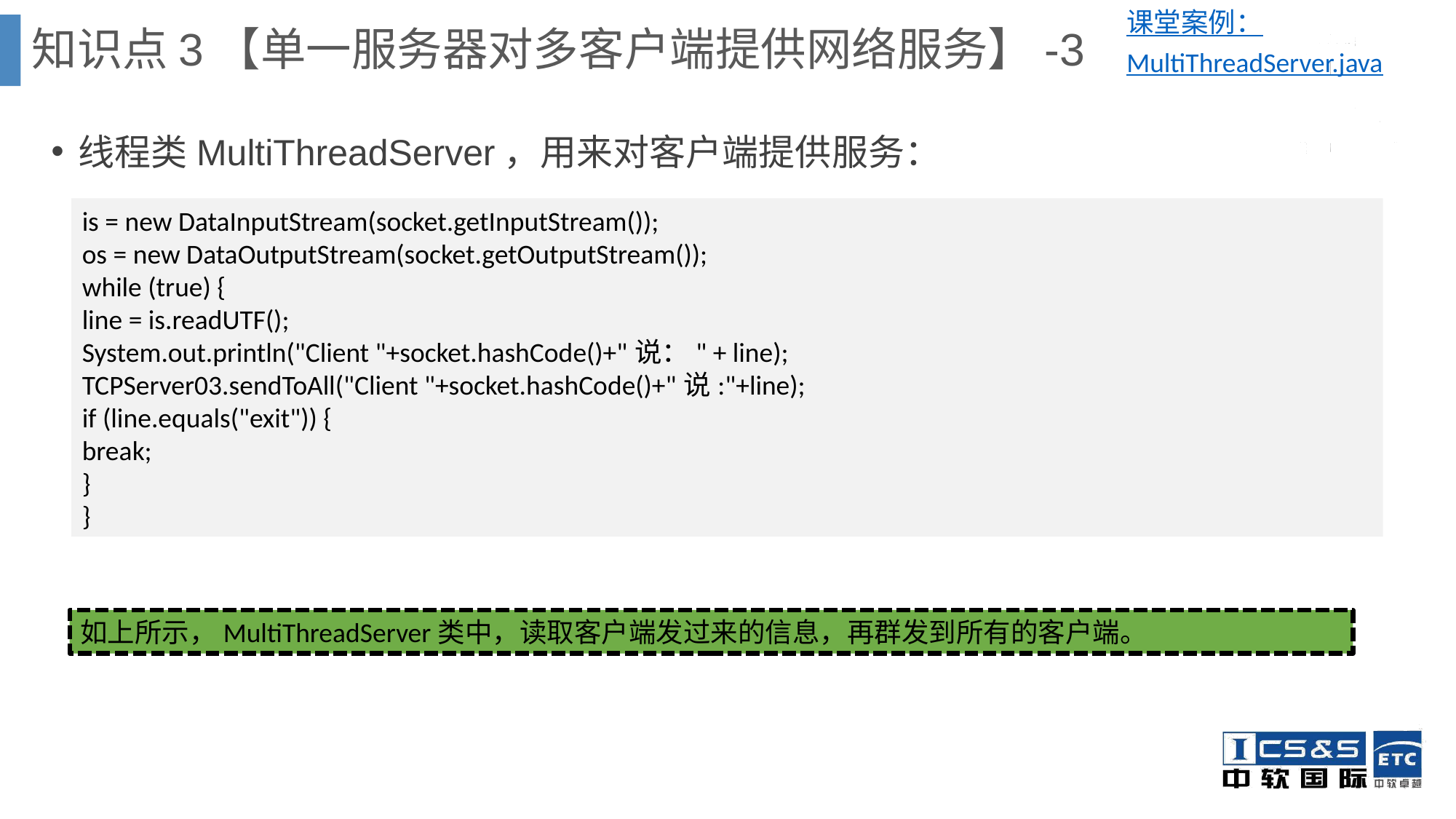

课堂案例：MultiThreadServer.java
知识点3【单一服务器对多客户端提供网络服务】-3
线程类MultiThreadServer，用来对客户端提供服务：
is = new DataInputStream(socket.getInputStream());
os = new DataOutputStream(socket.getOutputStream());
while (true) {
line = is.readUTF();
System.out.println("Client "+socket.hashCode()+"说：" + line);
TCPServer03.sendToAll("Client "+socket.hashCode()+"说:"+line);
if (line.equals("exit")) {
break;
}
}
如上所示，MultiThreadServer类中，读取客户端发过来的信息，再群发到所有的客户端。